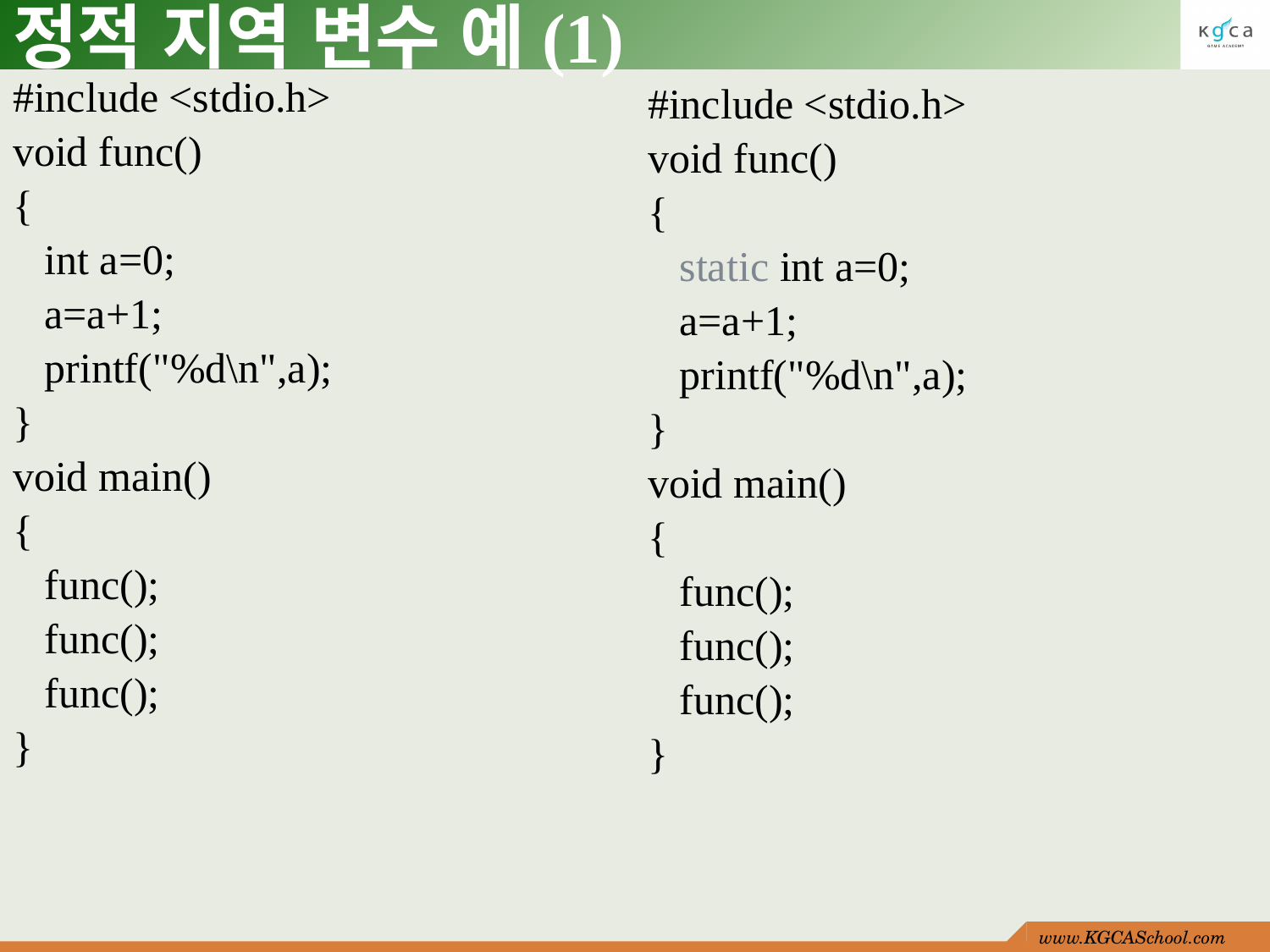

# 정적 지역 변수 예(1)
#include <stdio.h>
void func()
{
   int a=0;
   a=a+1;
   printf("%d\n",a);
}
void main()
{
   func();
   func();
   func();
}
#include <stdio.h>
void func()
{
   static int a=0;
   a=a+1;
   printf("%d\n",a);
}
void main()
{
   func();
   func();
   func();
}